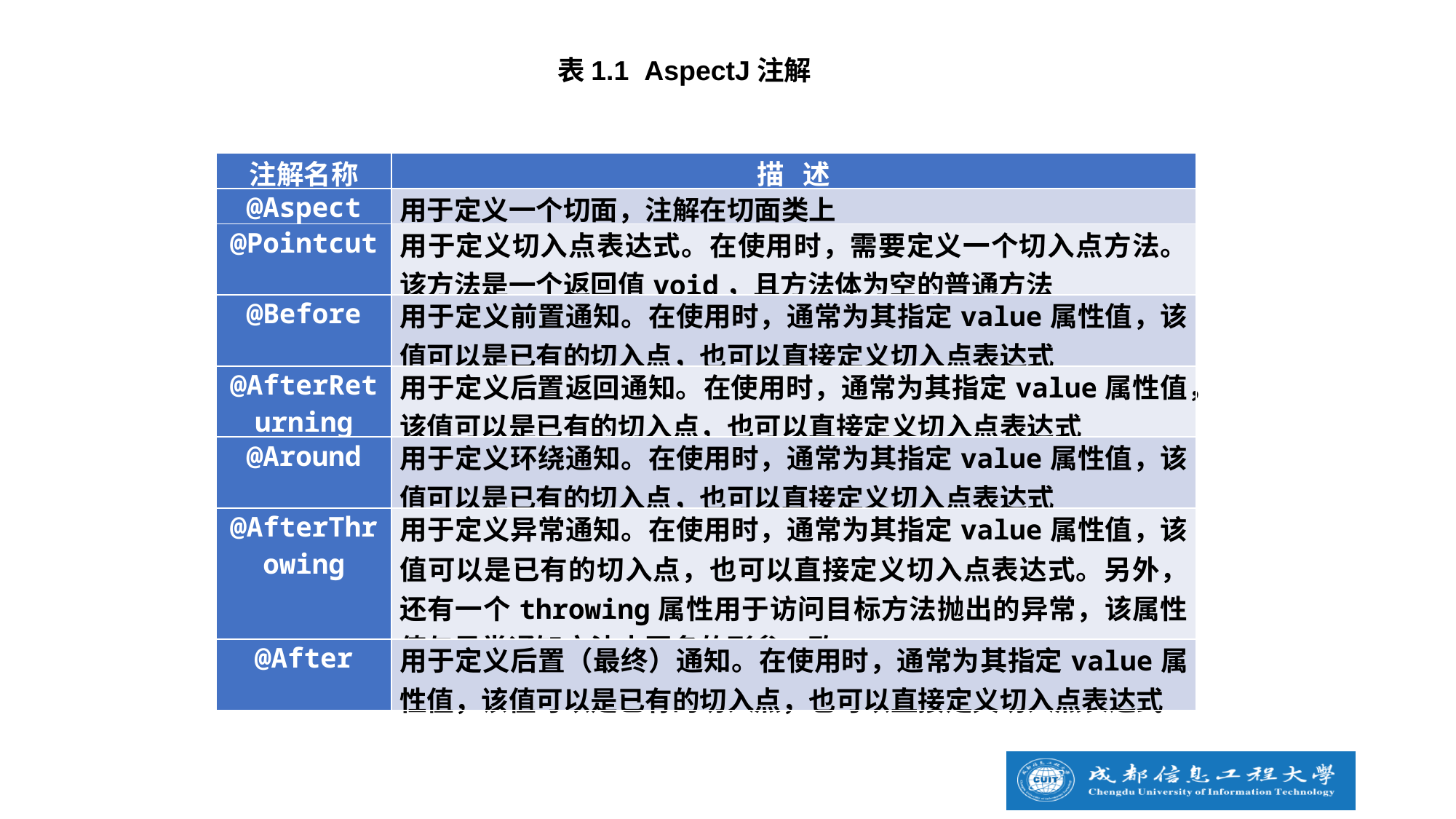

表1.1  AspectJ注解
| 注解名称 | 描 述 |
| --- | --- |
| @Aspect | 用于定义一个切面，注解在切面类上 |
| @Pointcut | 用于定义切入点表达式。在使用时，需要定义一个切入点方法。该方法是一个返回值void，且方法体为空的普通方法 |
| @Before | 用于定义前置通知。在使用时，通常为其指定value属性值，该值可以是已有的切入点，也可以直接定义切入点表达式 |
| @AfterReturning | 用于定义后置返回通知。在使用时，通常为其指定value属性值，该值可以是已有的切入点，也可以直接定义切入点表达式 |
| @Around | 用于定义环绕通知。在使用时，通常为其指定value属性值，该值可以是已有的切入点，也可以直接定义切入点表达式 |
| @AfterThrowing | 用于定义异常通知。在使用时，通常为其指定value属性值，该值可以是已有的切入点，也可以直接定义切入点表达式。另外，还有一个throwing属性用于访问目标方法抛出的异常，该属性值与异常通知方法中同名的形参一致 |
| @After | 用于定义后置（最终）通知。在使用时，通常为其指定value属性值，该值可以是已有的切入点，也可以直接定义切入点表达式 |